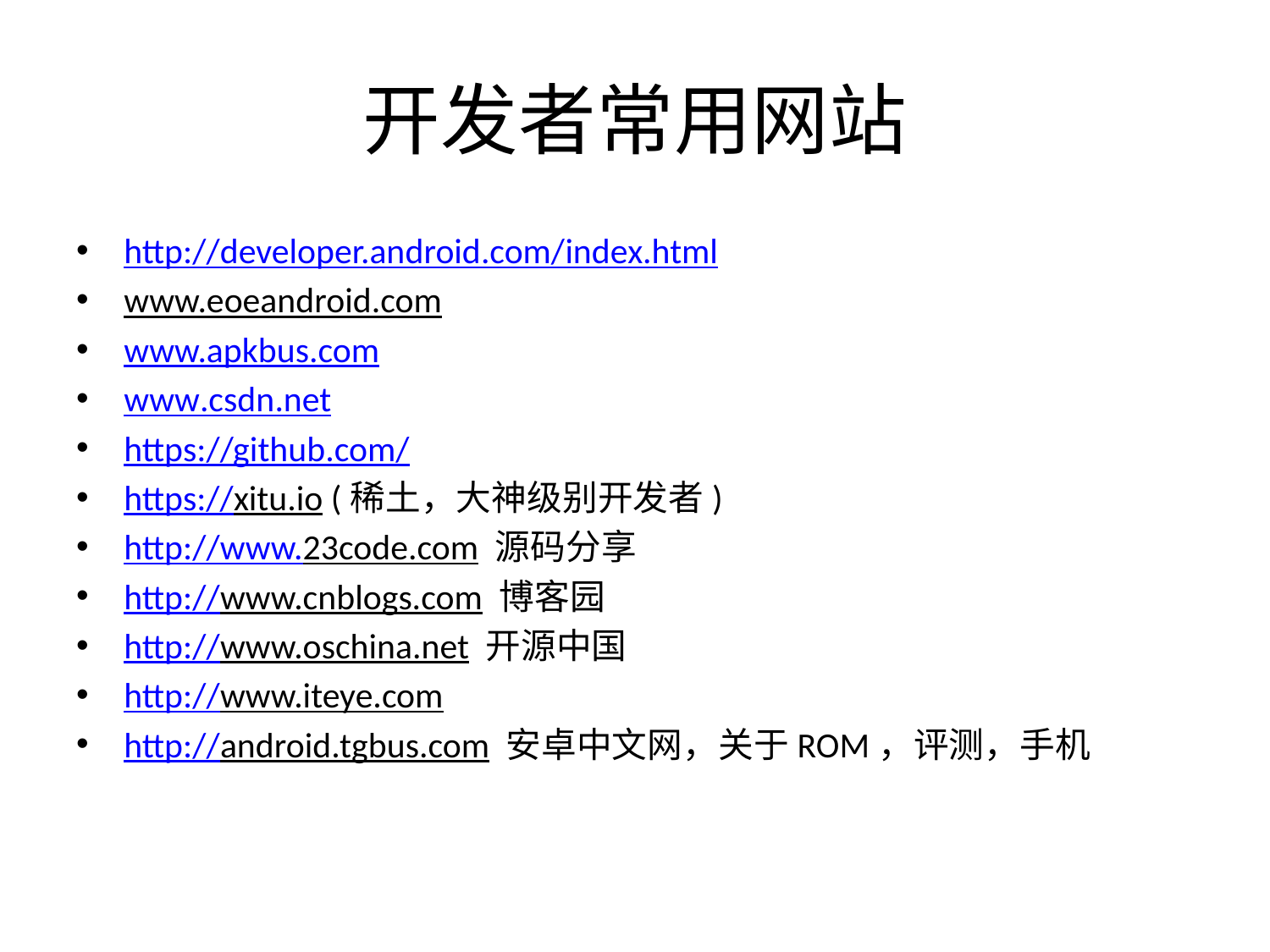

# 开发者常用网站
http://developer.android.com/index.html
www.eoeandroid.com
www.apkbus.com
www.csdn.net
https://github.com/
https://xitu.io (稀土，大神级别开发者)
http://www.23code.com 源码分享
http://www.cnblogs.com 博客园
http://www.oschina.net 开源中国
http://www.iteye.com
http://android.tgbus.com 安卓中文网，关于ROM，评测，手机